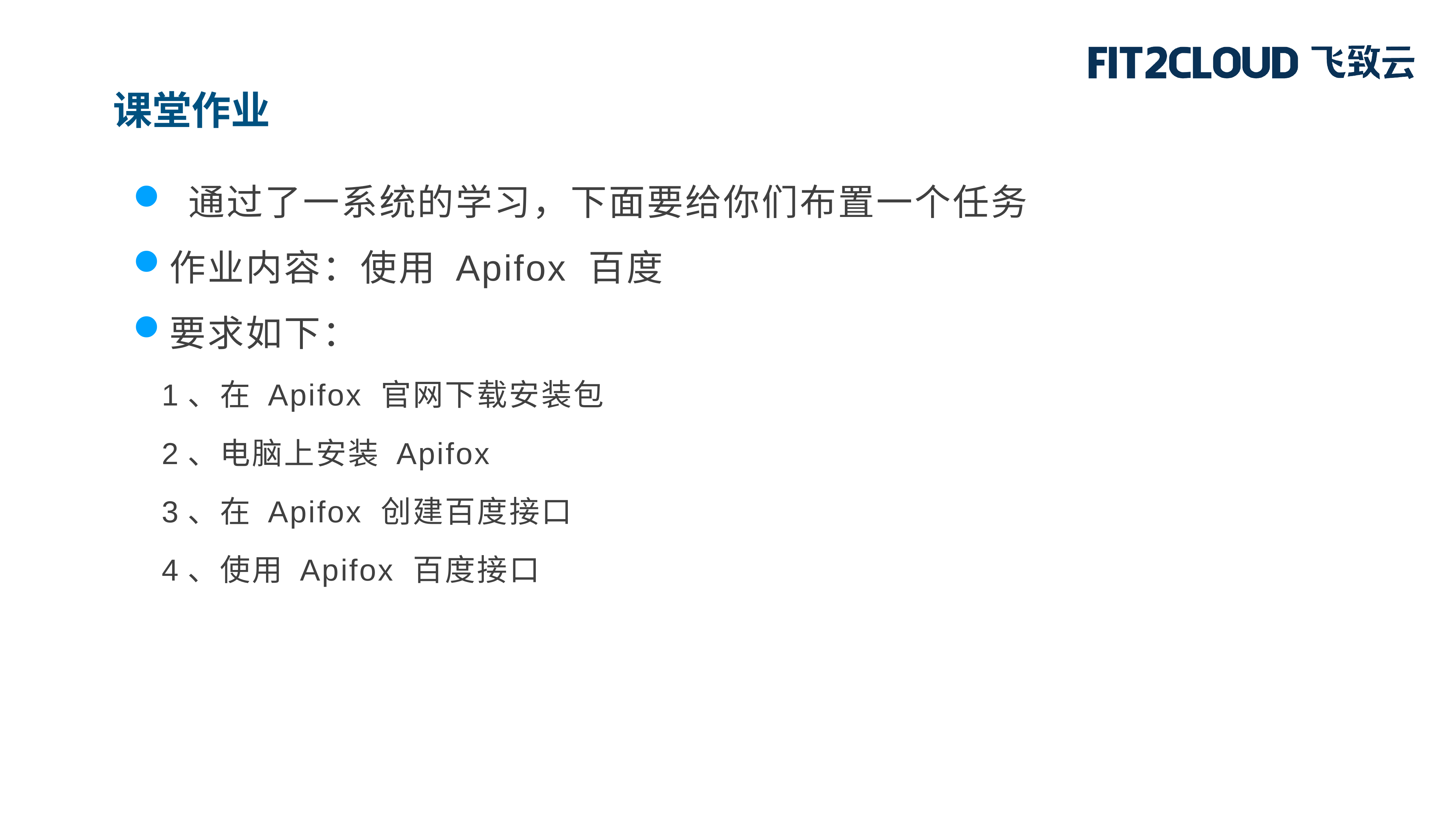

课堂作业
 通过了一系统的学习，下面要给你们布置一个任务
作业内容：使用 Apifox 百度
要求如下：
1、在 Apifox 官网下载安装包
2、电脑上安装 Apifox
3、在 Apifox 创建百度接口
4、使用 Apifox 百度接口